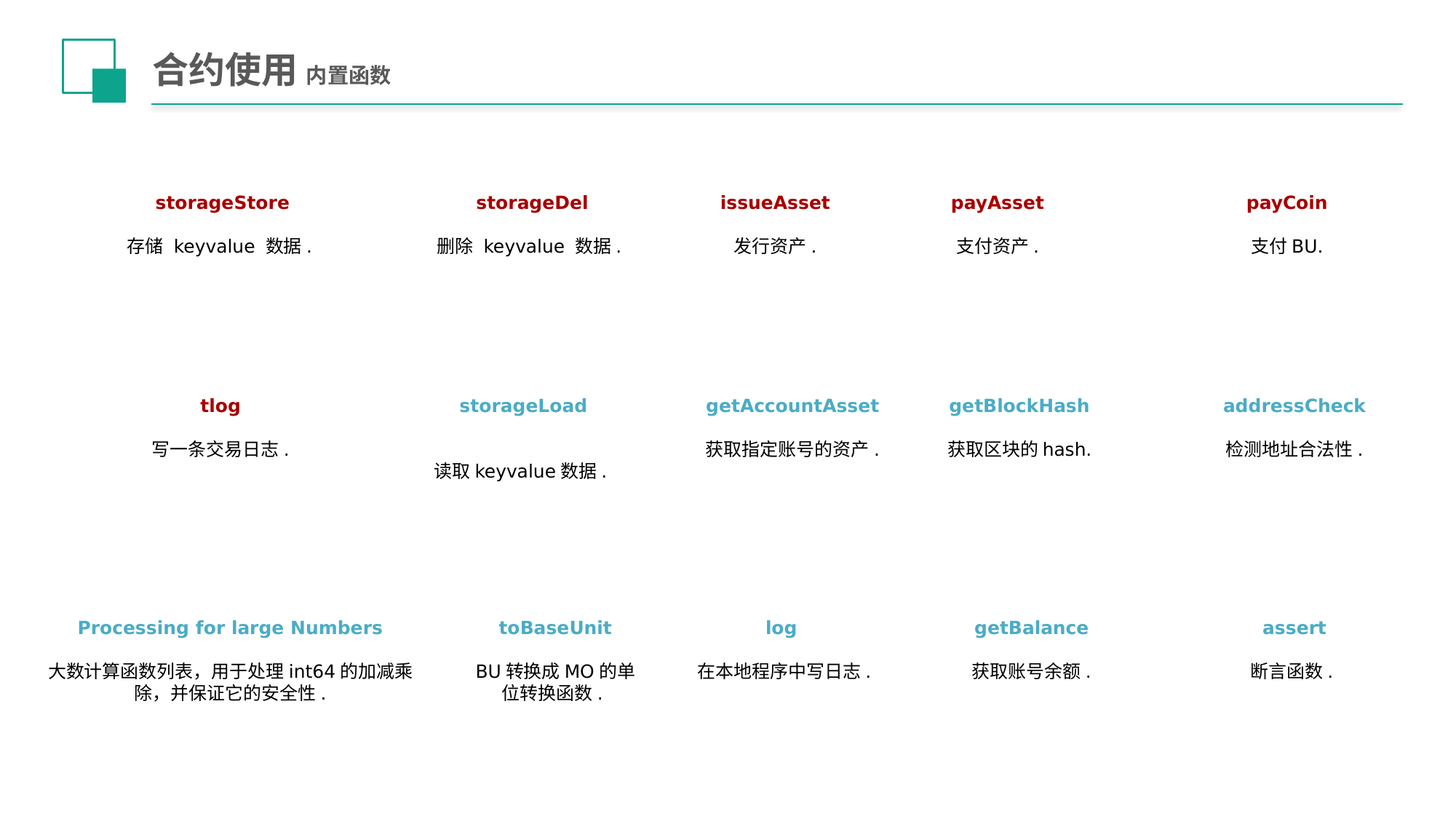

# 合约使用 内置函数
storageStore
存储 keyvalue 数据.
storageDel
删除 keyvalue 数据.
tlog

写一条交易日志.
storageLoad

读取keyvalue数据.
Processing for large Numbers

大数计算函数列表，用于处理int64的加减乘除，并保证它的安全性.
toBaseUnit

BU转换成MO的单位转换函数.
issueAsset
发行资产.
getAccountAsset

获取指定账号的资产.
log

在本地程序中写日志.
payAsset
支付资产.
payCoin
支付BU.
getBlockHash

获取区块的hash.
addressCheck

检测地址合法性.
getBalance

获取账号余额.
assert

断言函数.